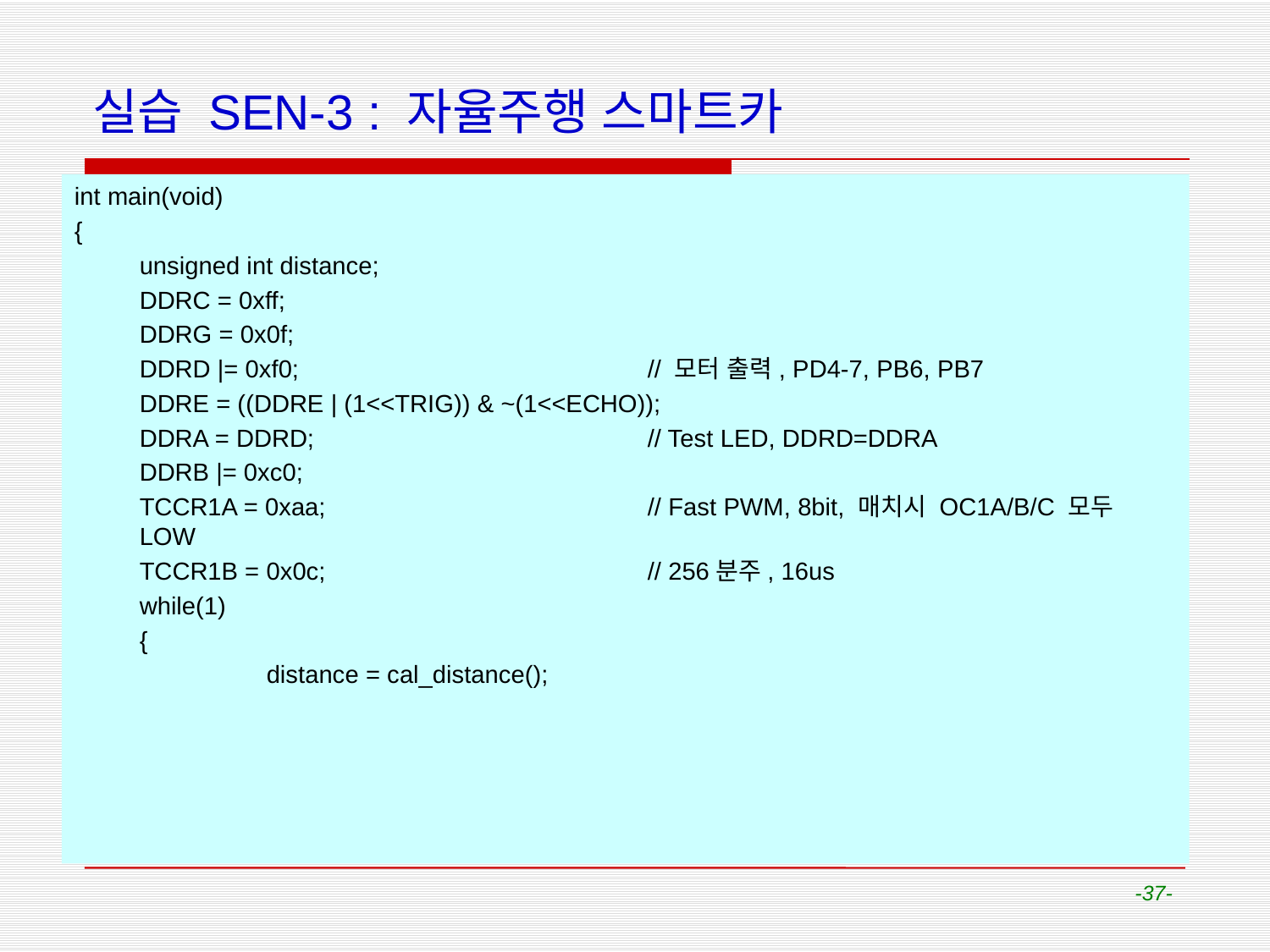

# 실습 SEN-3 : 자율주행 스마트카
int main(void)
{
	unsigned int distance;
	DDRC = 0xff;
	DDRG = 0x0f;
	DDRD |= 0xf0;			// 모터 출력, PD4-7, PB6, PB7
 	DDRE = ((DDRE | (1<<TRIG)) & ~(1<<ECHO));
	DDRA = DDRD;			// Test LED, DDRD=DDRA
	DDRB |= 0xc0;
	TCCR1A = 0xaa;			// Fast PWM, 8bit, 매치시 OC1A/B/C 모두 LOW
	TCCR1B = 0x0c;			// 256분주, 16us
	while(1)
	{
		distance = cal_distance();

-37-